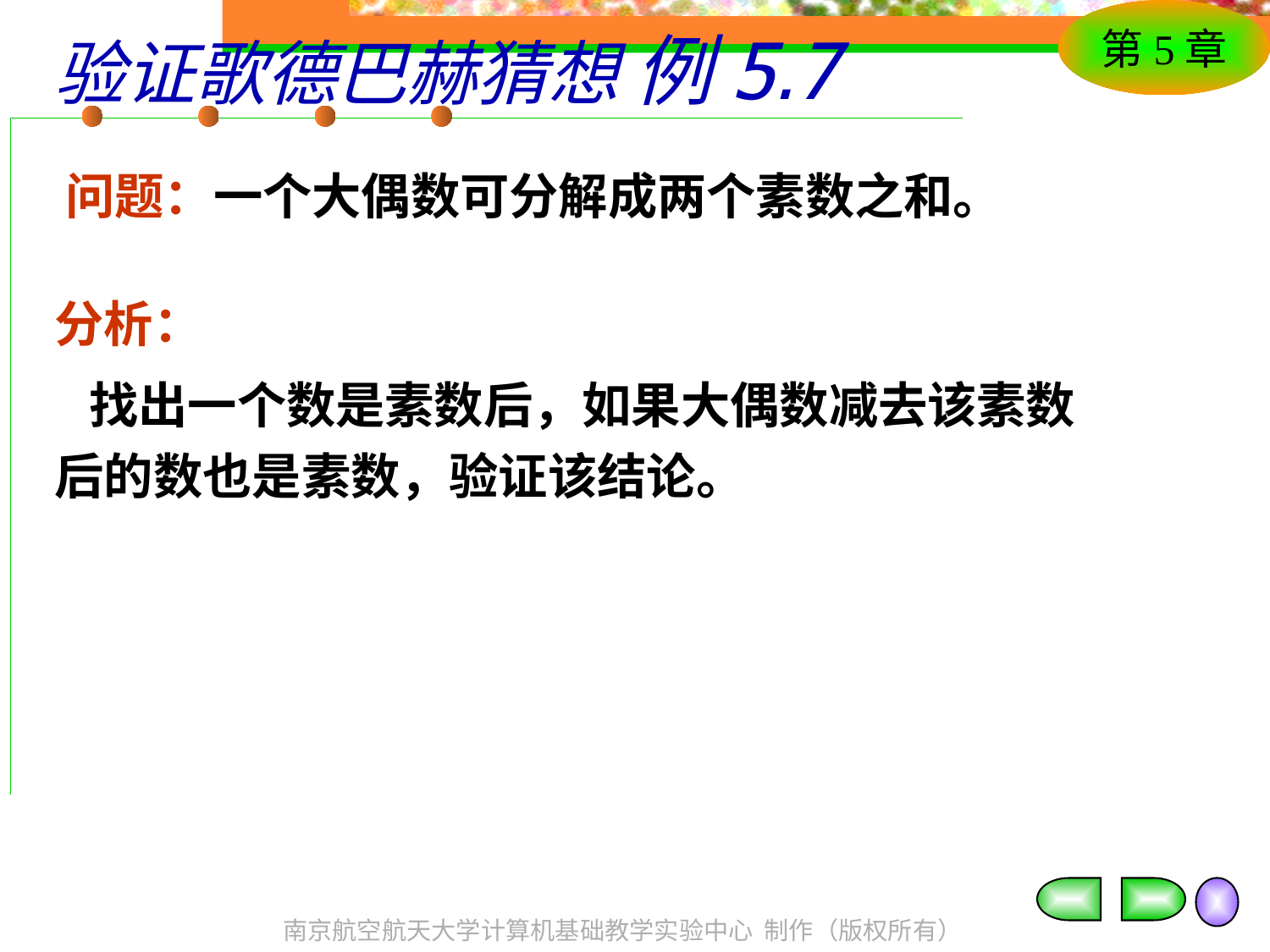

# 验证歌德巴赫猜想 例5.7
问题：一个大偶数可分解成两个素数之和。

分析：
  找出一个数是素数后，如果大偶数减去该素数后的数也是素数，验证该结论。